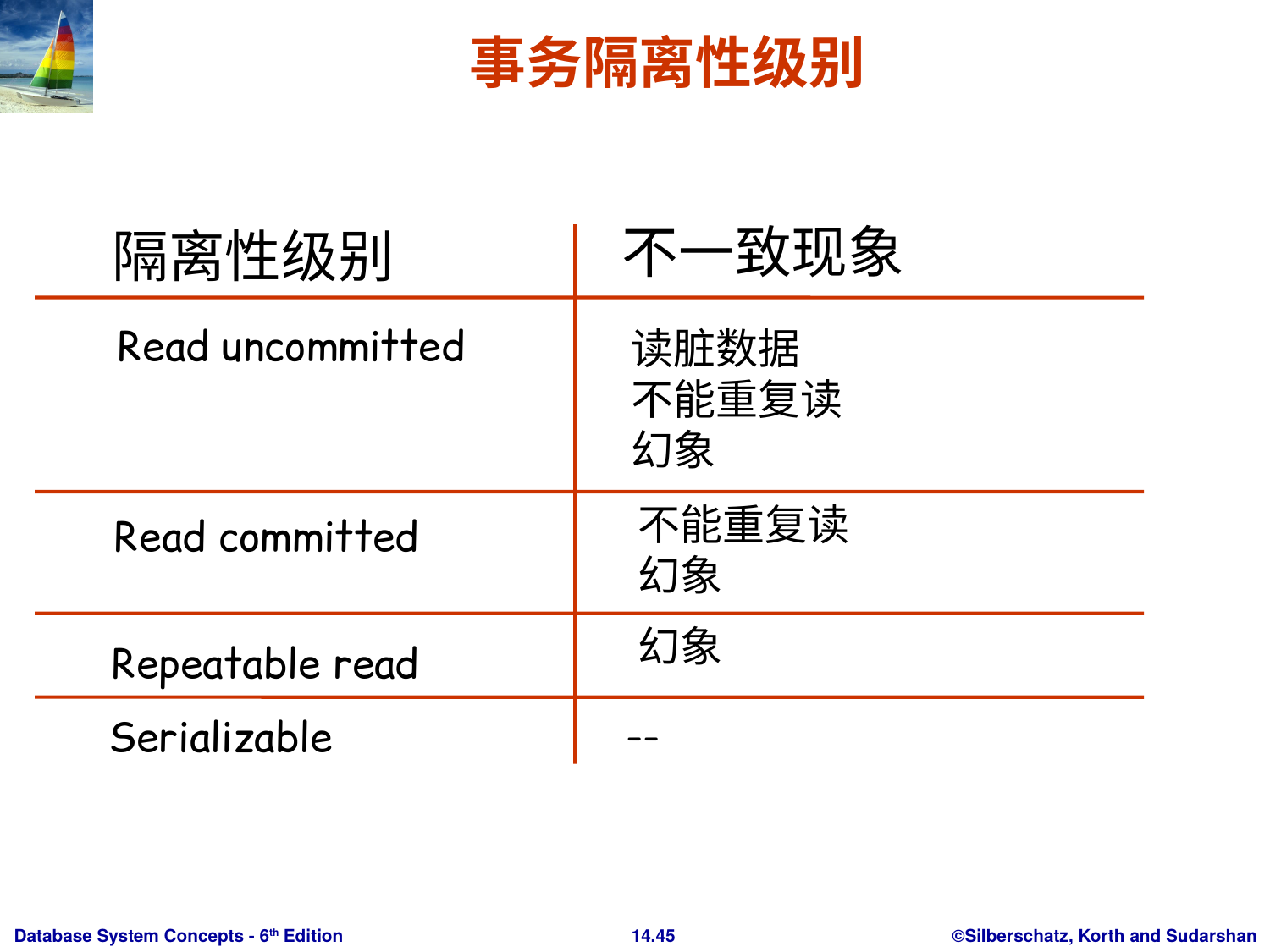

# 事务隔离性级别

不一致现象
隔离性级别

Read uncommitted
读脏数据
不能重复读
幻象
不能重复读
幻象
Read committed
幻象
Repeatable read
  --
Serializable